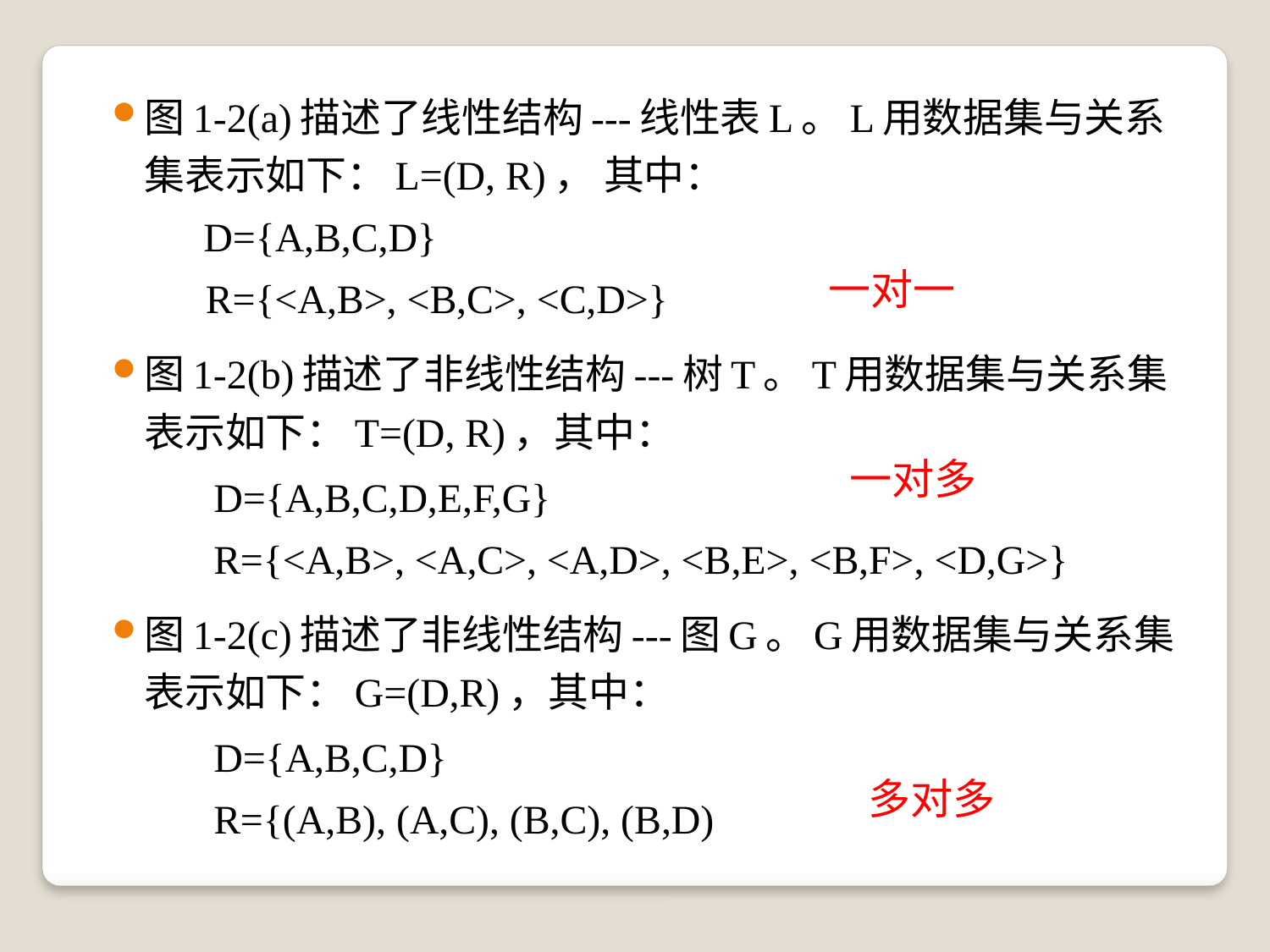

图1-2(a)描述了线性结构---线性表L。L用数据集与关系集表示如下：L=(D, R)， 其中：
         D={A,B,C,D}
   	      R={<A,B>, <B,C>, <C,D>}
图1-2(b)描述了非线性结构---树T。T用数据集与关系集表示如下：T=(D, R)，其中：
          D={A,B,C,D,E,F,G}
          R={<A,B>, <A,C>, <A,D>, <B,E>, <B,F>, <D,G>}
图1-2(c)描述了非线性结构---图G。G用数据集与关系集表示如下：G=(D,R)，其中：
          D={A,B,C,D}
          R={(A,B), (A,C), (B,C), (B,D)

一对一
一对多
多对多